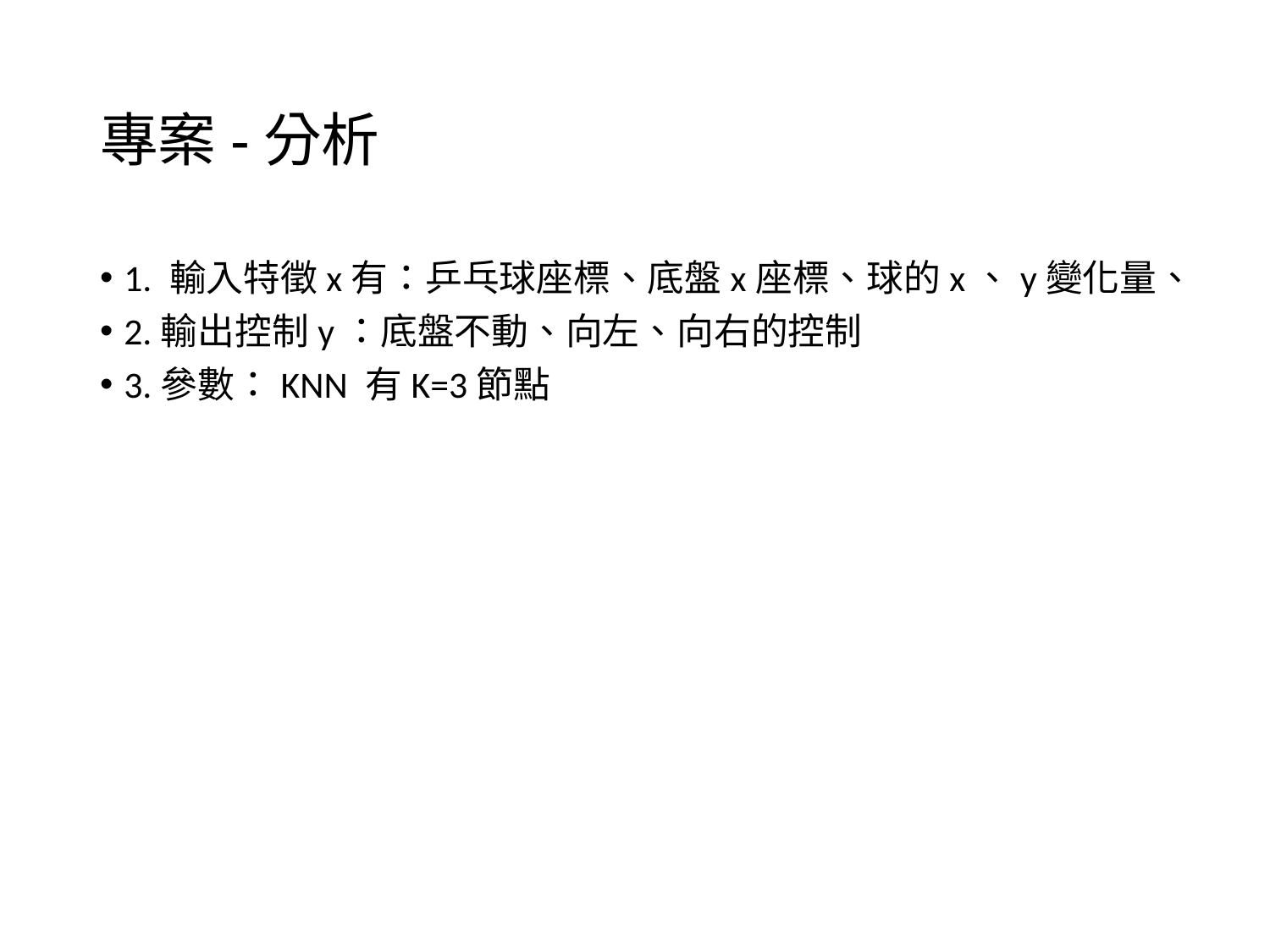

# 專案-分析
1. 輸入特徵x有：乒乓球座標、底盤x座標、球的x、y變化量、
2.輸出控制y：底盤不動、向左、向右的控制
3.參數：KNN 有K=3節點